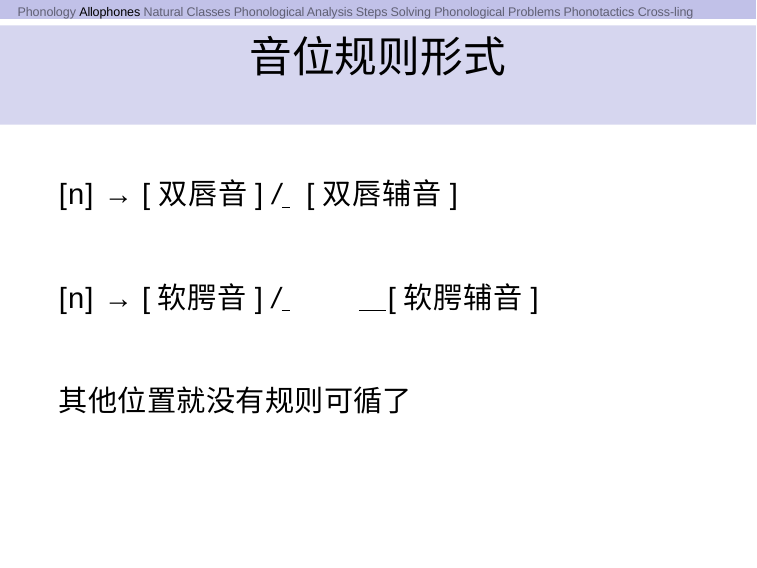

Phonology Allophones Natural Classes Phonological Analysis Steps Solving Phonological Problems Phonotactics Cross-ling
# 音位规则形式
[n] → [双唇音] / 	[双唇辅音]

[n] → [软腭音] / 	   [软腭辅音]

其他位置就没有规则可循了